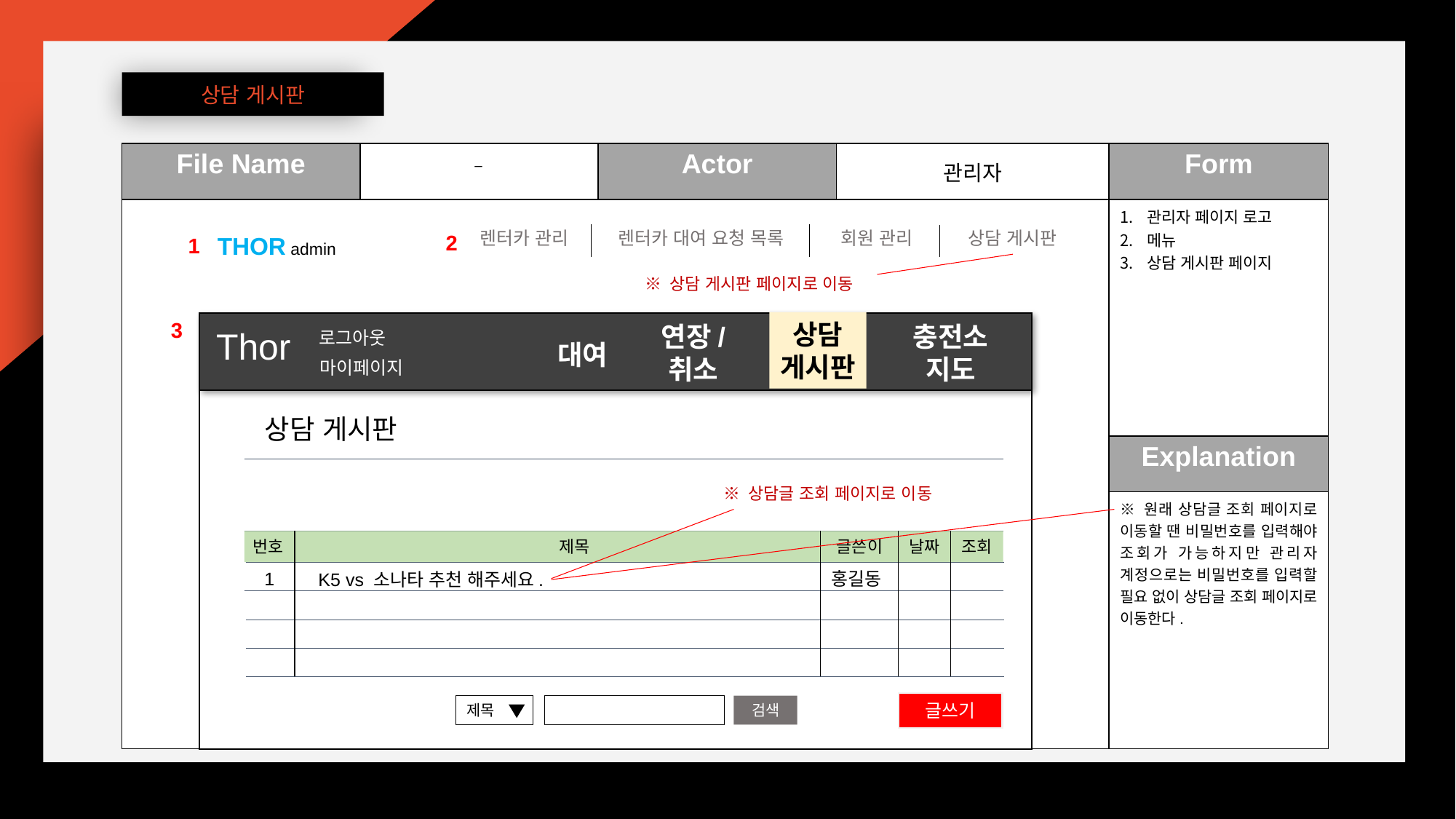

상담 게시판
| File Name | - | Actor | 관리자 | Form |
| --- | --- | --- | --- | --- |
|  |  |  |  | 관리자 페이지 로고 메뉴 상담 게시판 페이지 |
|  |  |  |  | Explanation |
|  |  |  |  | ※ 원래 상담글 조회 페이지로 이동할 땐 비밀번호를 입력해야 조회가 가능하지만 관리자 계정으로는 비밀번호를 입력할 필요 없이 상담글 조회 페이지로 이동한다. |
렌터카 관리
렌터카 대여 요청 목록
회원 관리
상담 게시판
2
THOR admin
1
※ 상담 게시판 페이지로 이동
3
상담
게시판

연장/
취소
충전소
지도
Thor
로그아웃
대여
마이페이지
※ 클릭 시 상담 게시판
   페이지로 이동

상담 게시판
※ 상담글 조회 페이지로 이동
날짜
번호

제목
글쓴이
조회
홍길동
1
K5 vs 소나타 추천 해주세요.
글쓰기
제목

검색